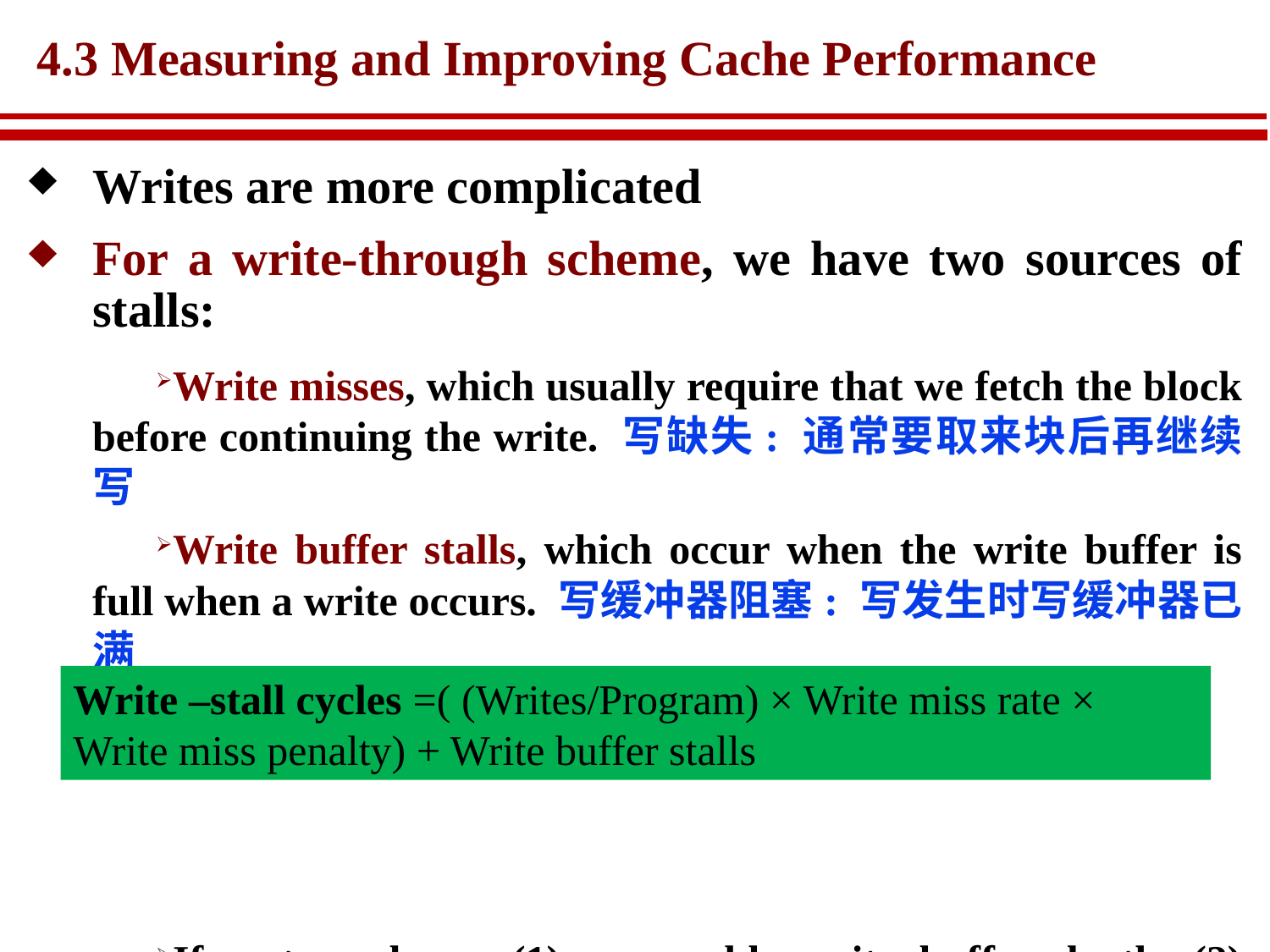

# 4.3 Measuring and Improving Cache Performance
Writes are more complicated
For a write-through scheme, we have two sources of stalls:
Write misses, which usually require that we fetch the block before continuing the write. 写缺失: 通常要取来块后再继续写
Write buffer stalls, which occur when the write buffer is full when a write occurs. 写缓冲器阻塞: 写发生时写缓冲器已满
Thus, cycles stalled for writes equals:

If systems have: (1) reasonable write buffer depth. (2) memory fast enough. Write buffer stalls can be safely ignored.
Write –stall cycles =( (Writes/Program) × Write miss rate × Write miss penalty) + Write buffer stalls